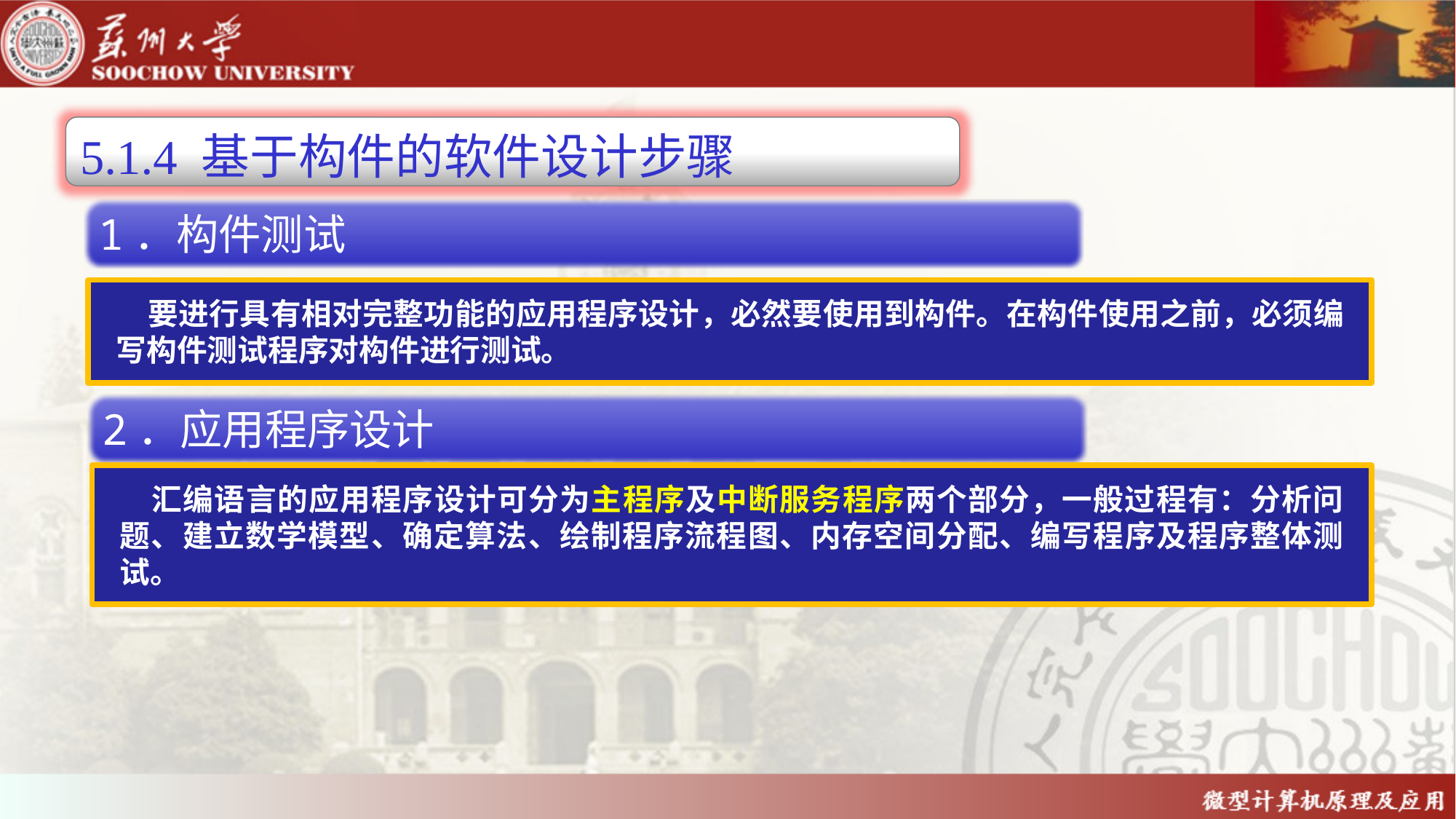

5.1.4 基于构件的软件设计步骤
1．构件测试
要进行具有相对完整功能的应用程序设计，必然要使用到构件。在构件使用之前，必须编写构件测试程序对构件进行测试。
2．应用程序设计
汇编语言的应用程序设计可分为主程序及中断服务程序两个部分，一般过程有：分析问题、建立数学模型、确定算法、绘制程序流程图、内存空间分配、编写程序及程序整体测试。